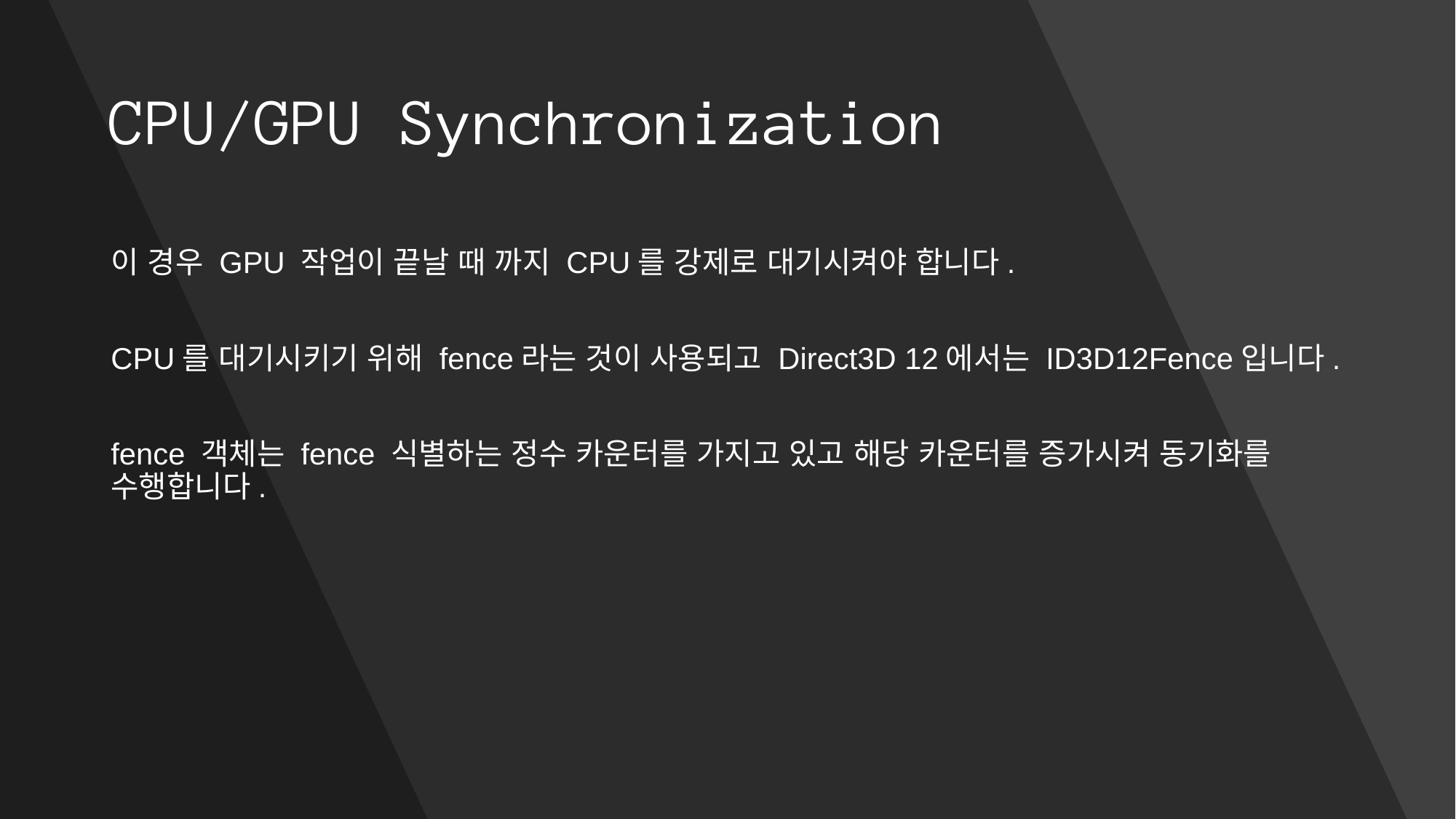

# CPU/GPU Synchronization
이 경우 GPU 작업이 끝날 때 까지 CPU를 강제로 대기시켜야 합니다.

CPU를 대기시키기 위해 fence라는 것이 사용되고 Direct3D 12에서는 ID3D12Fence입니다.

fence 객체는 fence 식별하는 정수 카운터를 가지고 있고 해당 카운터를 증가시켜 동기화를 수행합니다.